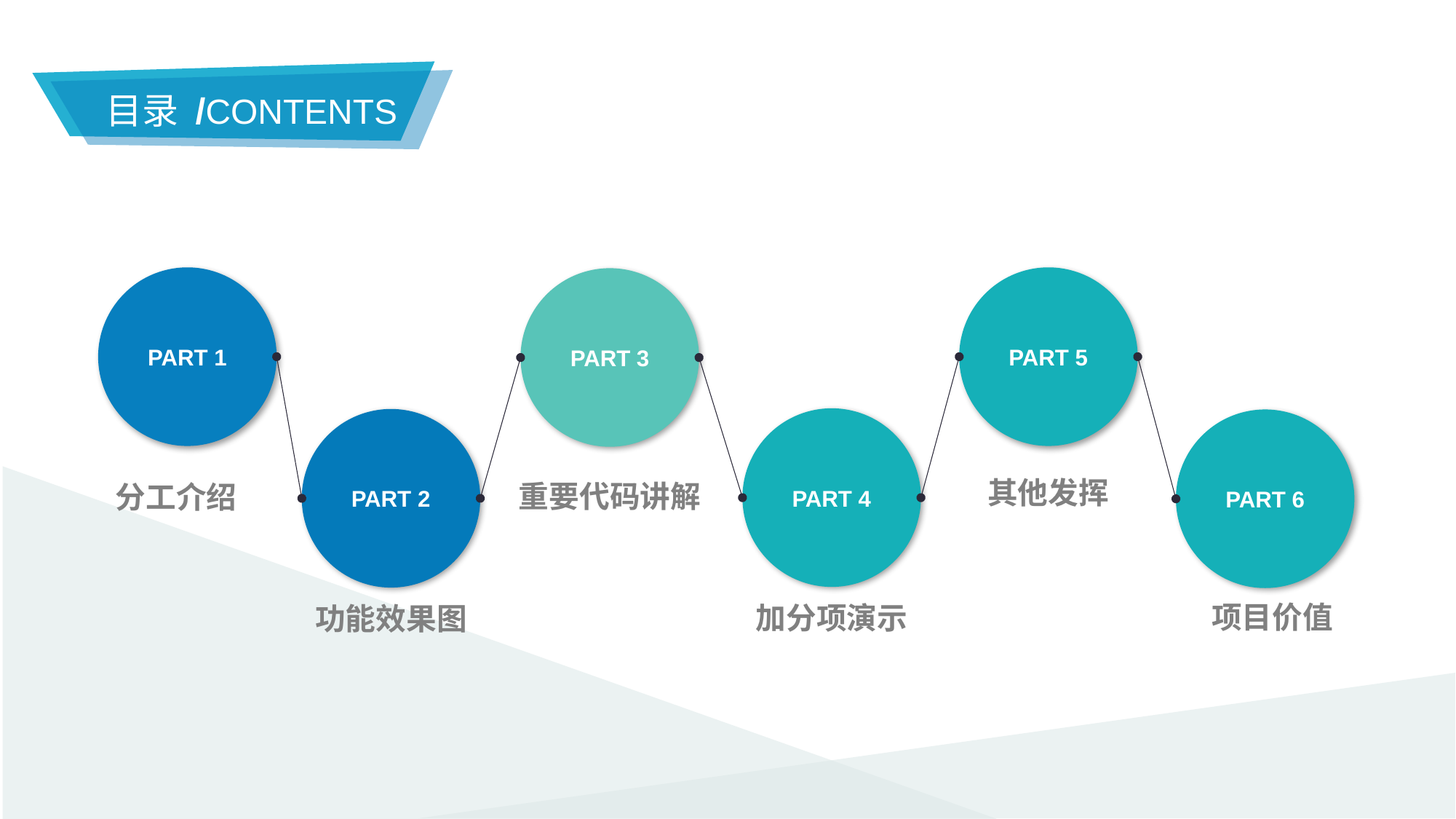

目录 /CONTENTS
PART 1
PART 5
PART 3
PART 4
PART 2
PART 6

其他发挥
重要代码讲解
分工介绍
项目价值
加分项演示
功能效果图